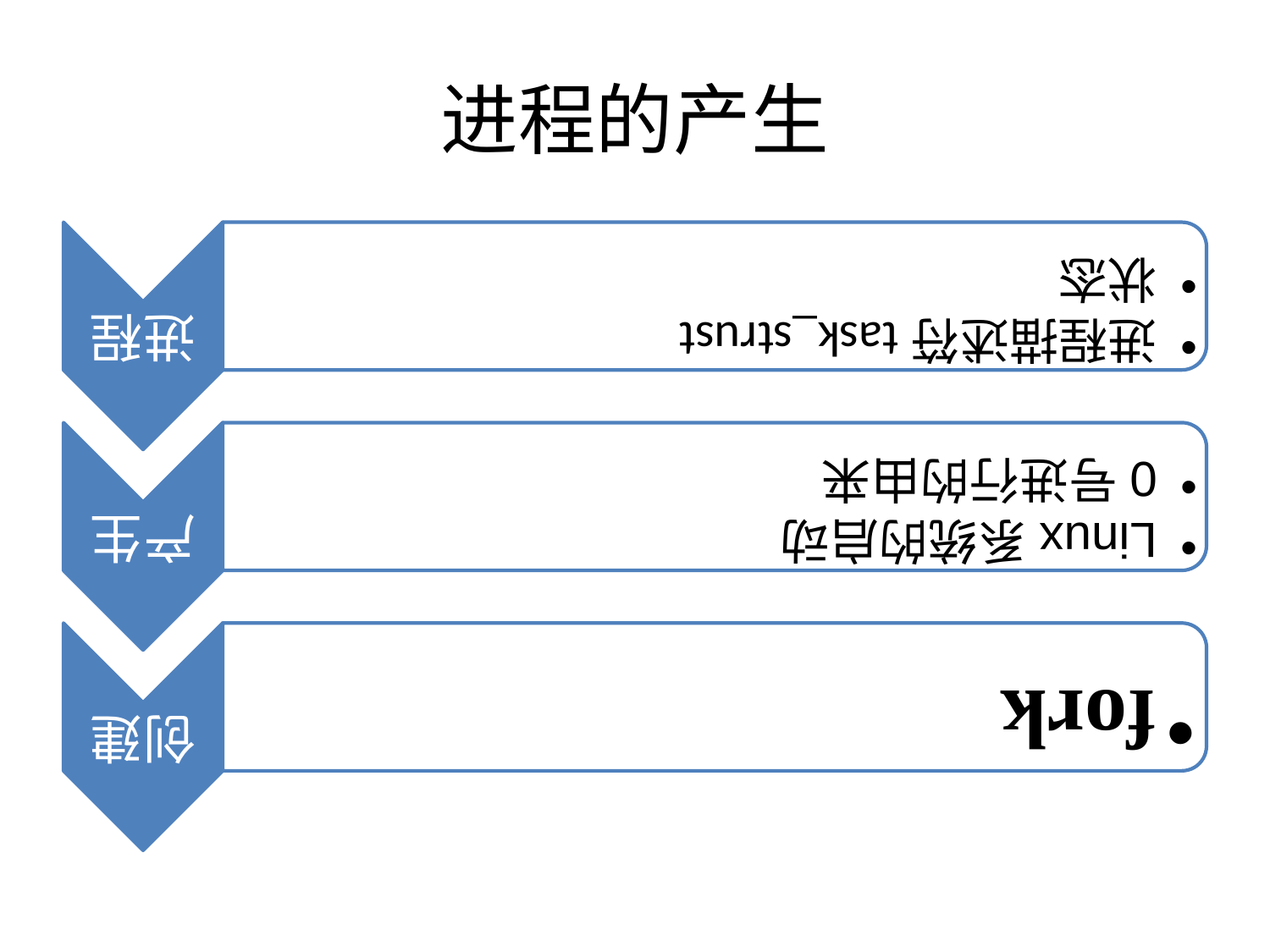

# 进程的产生
进程
进程描述符task_strust
状态
产生
Linux系统的启动
0号进行的由来
创建
fork